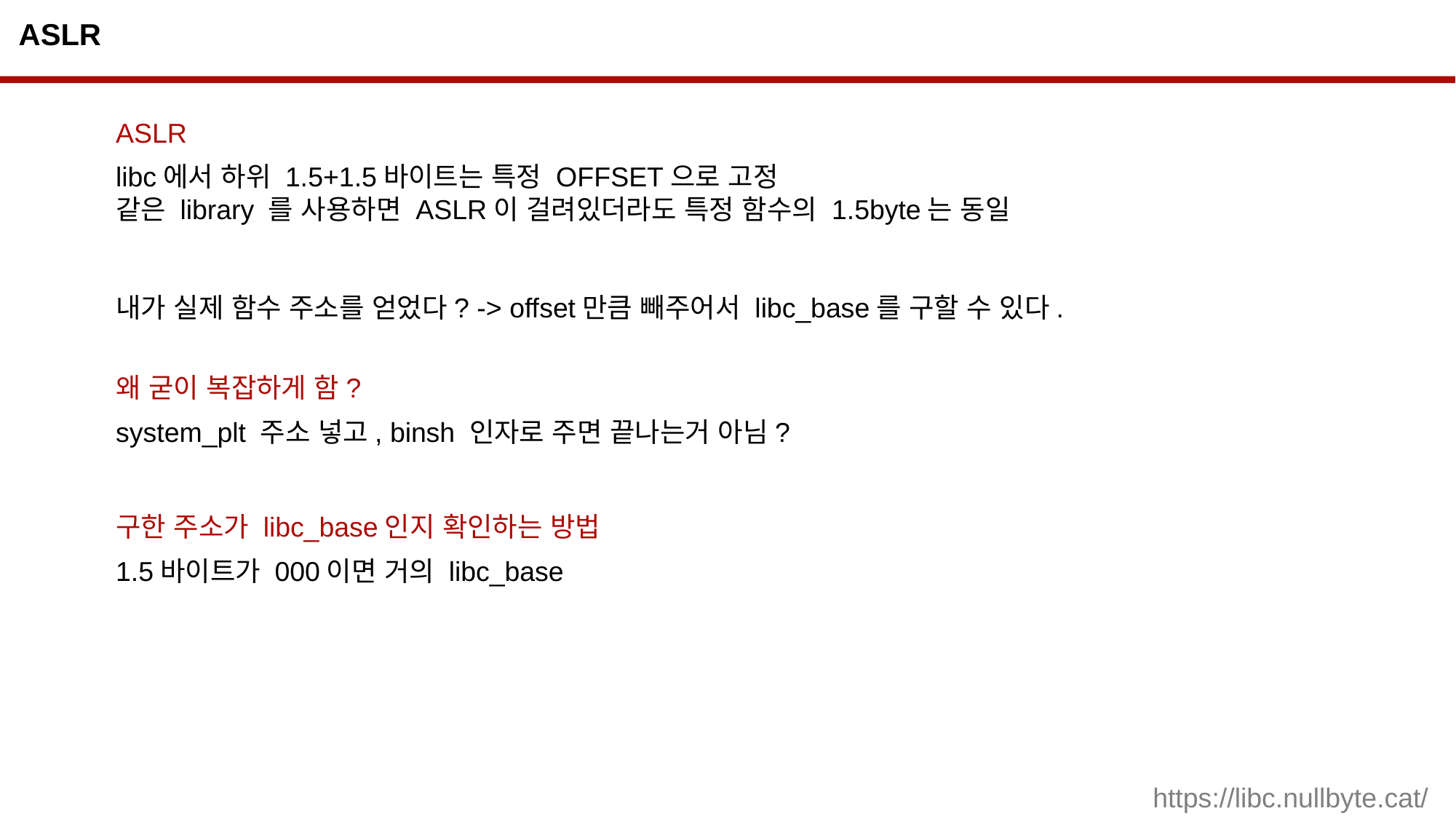

ASLR

ASLR
libc에서 하위 1.5+1.5바이트는 특정 OFFSET으로 고정
같은 library 를 사용하면 ASLR이 걸려있더라도 특정 함수의 1.5byte는 동일

내가 실제 함수 주소를 얻었다? -> offset만큼 빼주어서 libc_base를 구할 수 있다.

왜 굳이 복잡하게 함?
system_plt 주소 넣고, binsh 인자로 주면 끝나는거 아님?
구한 주소가 libc_base인지 확인하는 방법
1.5바이트가 000이면 거의 libc_base
https://libc.nullbyte.cat/